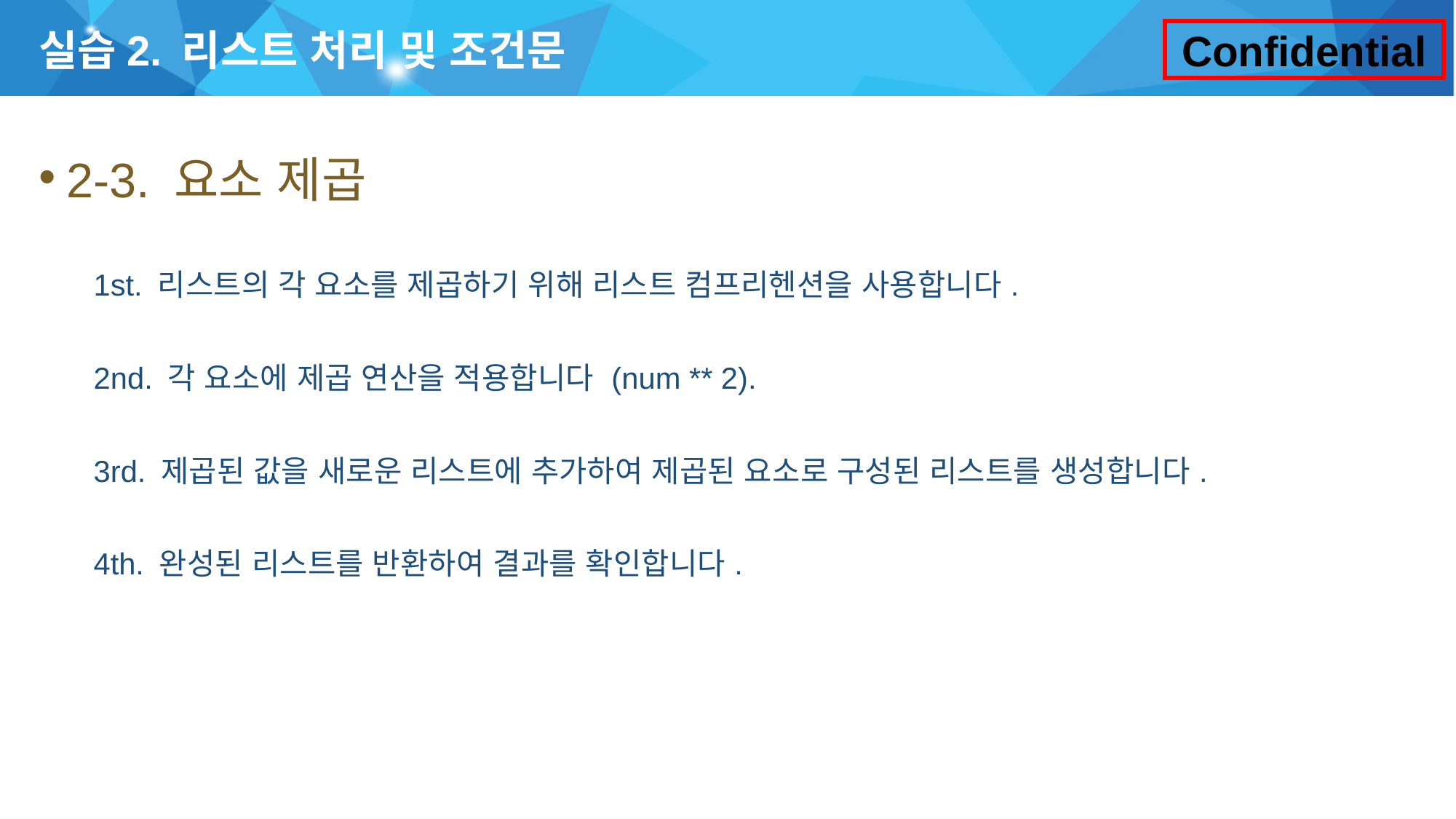

# 실습2. 리스트 처리 및 조건문
2-3. 요소 제곱

1st. 리스트의 각 요소를 제곱하기 위해 리스트 컴프리헨션을 사용합니다.

2nd. 각 요소에 제곱 연산을 적용합니다 (num ** 2).

3rd. 제곱된 값을 새로운 리스트에 추가하여 제곱된 요소로 구성된 리스트를 생성합니다.

4th. 완성된 리스트를 반환하여 결과를 확인합니다.